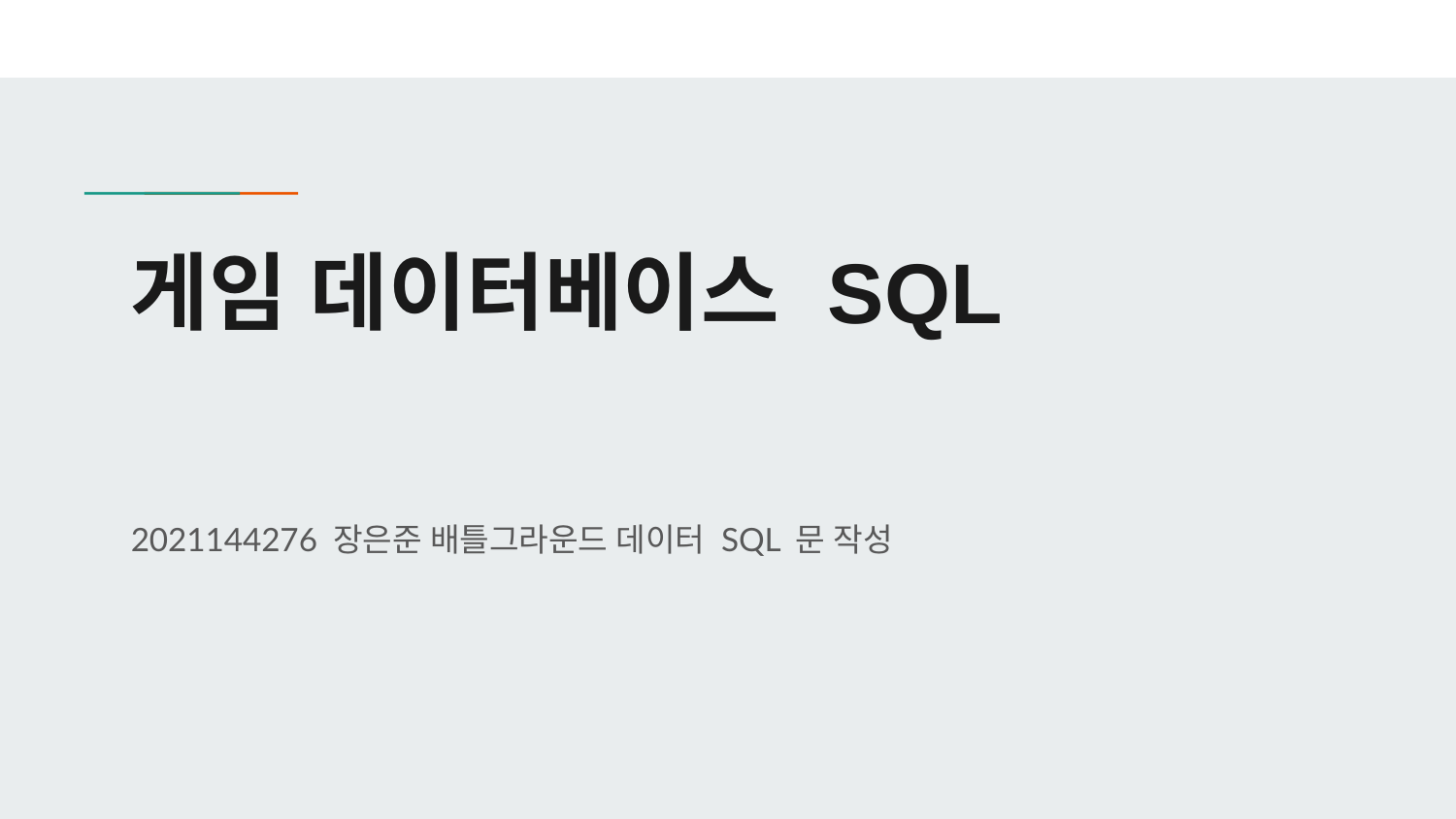

# 게임 데이터베이스 SQL
2021144276 장은준 배틀그라운드 데이터 SQL 문 작성